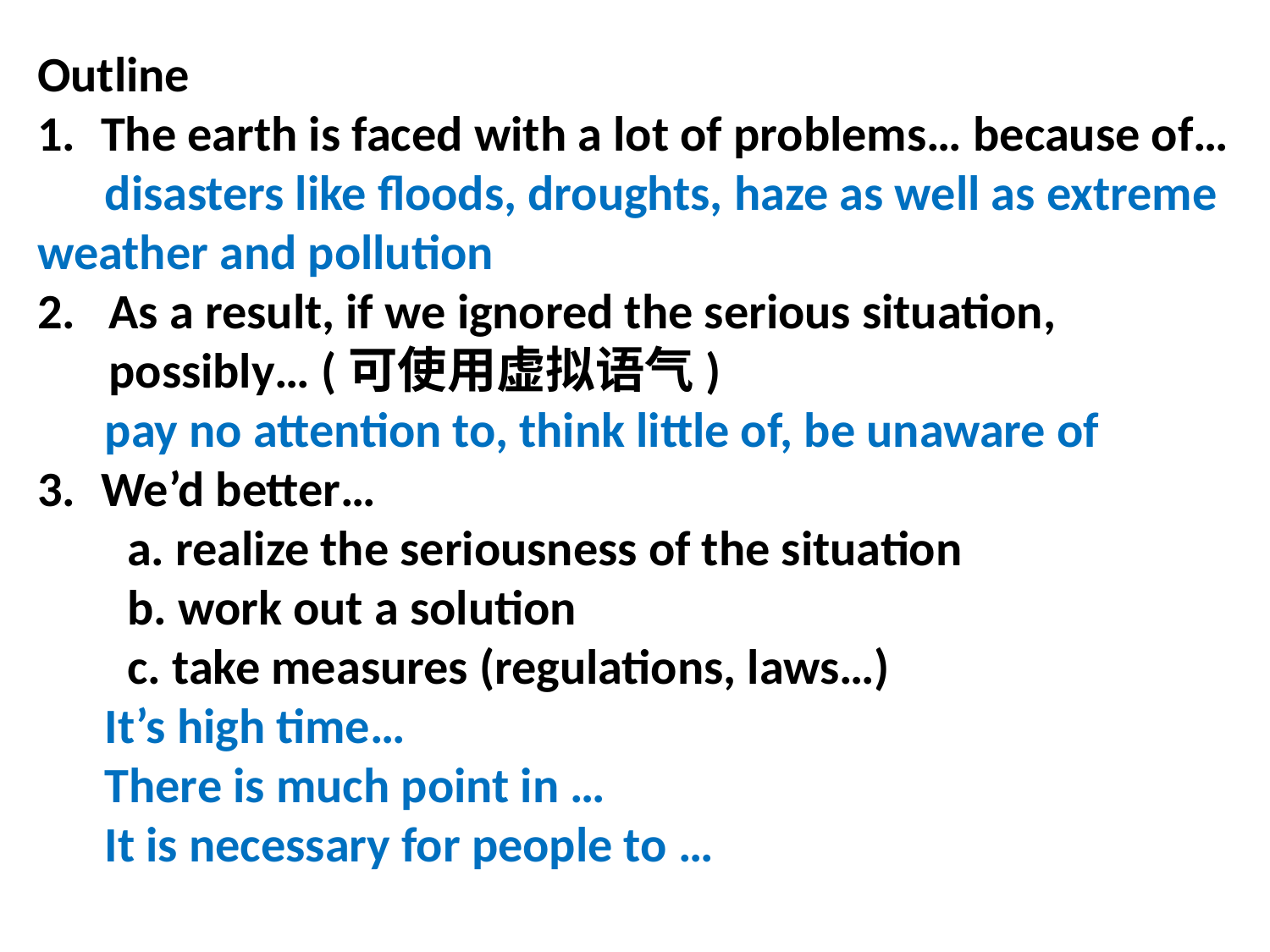

Outline
The earth is faced with a lot of problems… because of…
      disasters like floods, droughts, haze as well as extreme weather and pollution
As a result, if we ignored the serious situation, possibly… (可使用虚拟语气)
      pay no attention to, think little of, be unaware of
We’d better…
        a. realize the seriousness of the situation
        b. work out a solution
        c. take measures (regulations, laws…)
      It’s high time…
      There is much point in …
      It is necessary for people to …